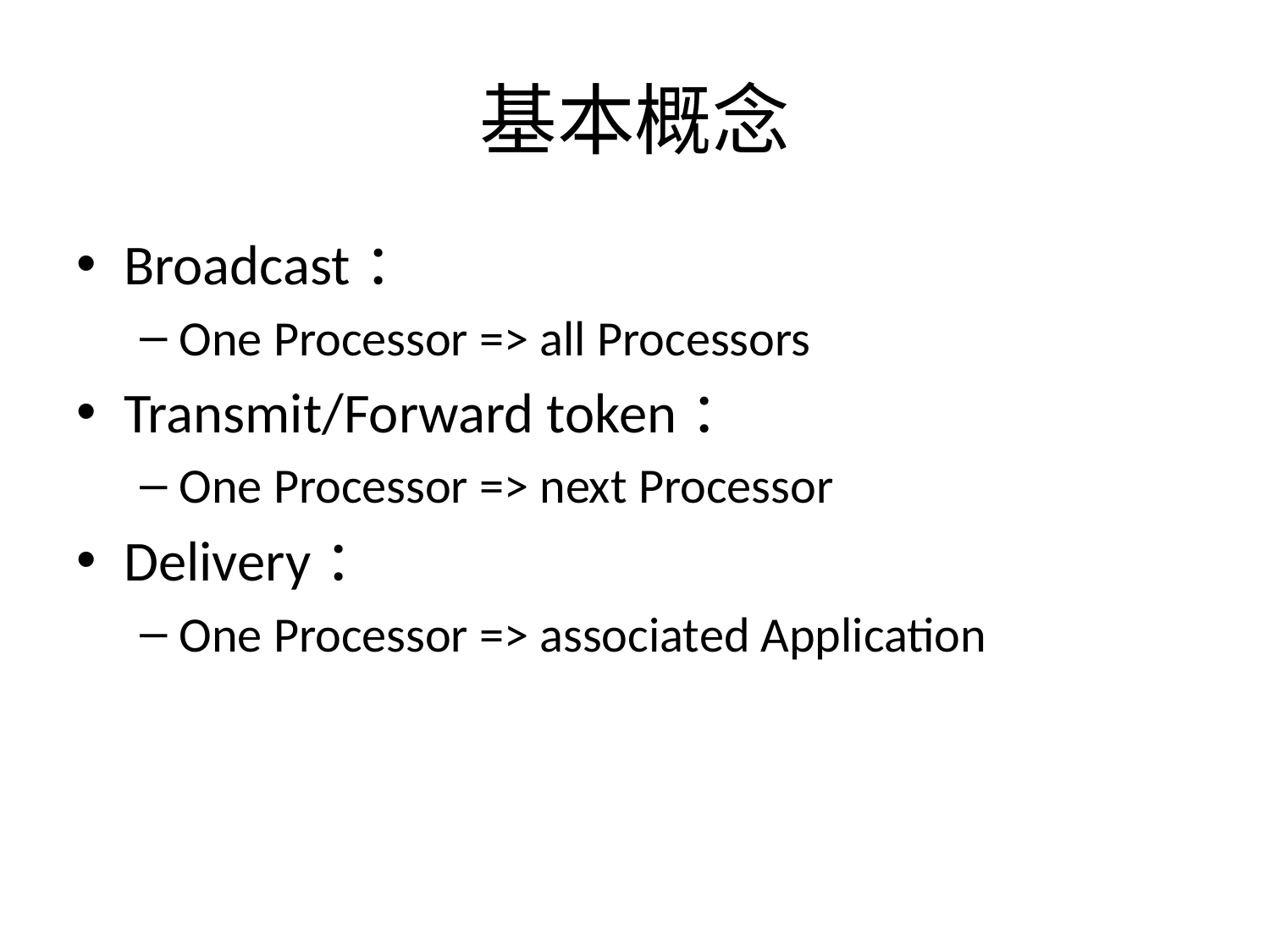

# 基本概念
Broadcast：
One Processor => all Processors
Transmit/Forward token：
One Processor => next Processor
Delivery：
One Processor => associated Application